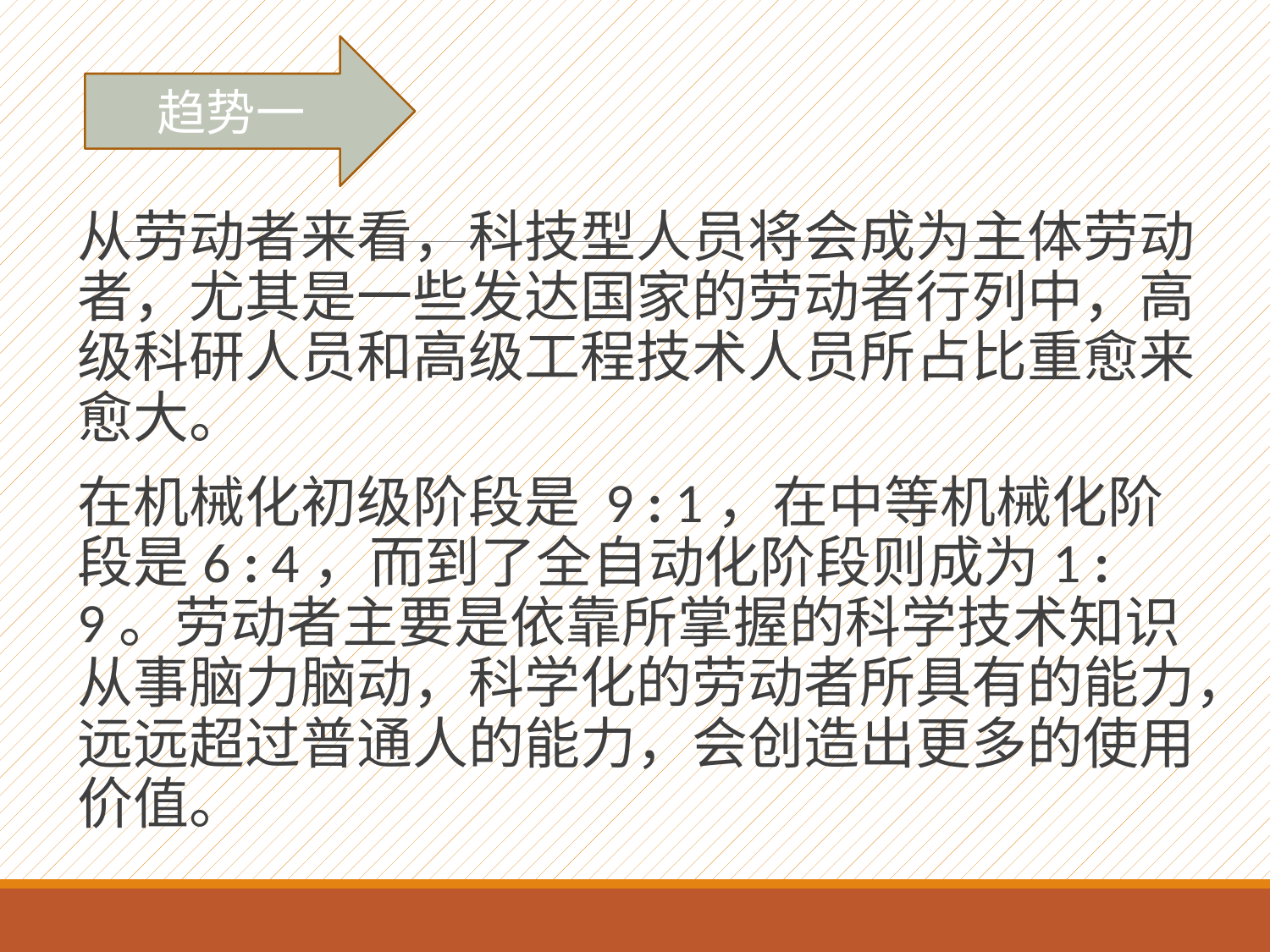

从劳动者来看，科技型人员将会成为主体劳动者，尤其是一些发达国家的劳动者行列中，高级科研人员和高级工程技术人员所占比重愈来愈大。
在机械化初级阶段是 9 : 1，在中等机械化阶段是6 : 4，而到了全自动化阶段则成为1 : 9。劳动者主要是依靠所掌握的科学技术知识从事脑力脑动，科学化的劳动者所具有的能力，远远超过普通人的能力，会创造出更多的使用价值。

趋势一